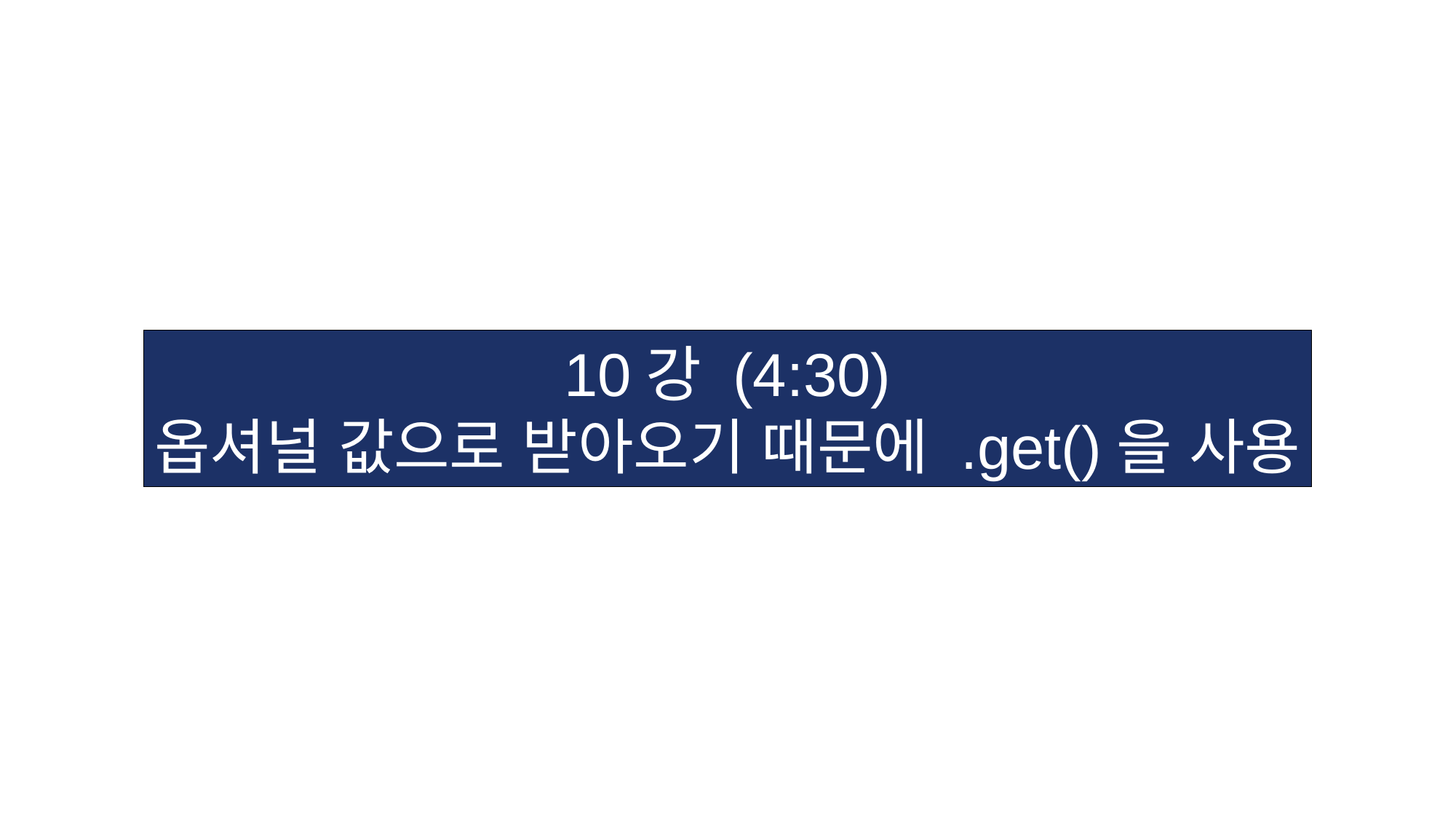

10강 (4:30)
옵셔널 값으로 받아오기 때문에 .get()을 사용